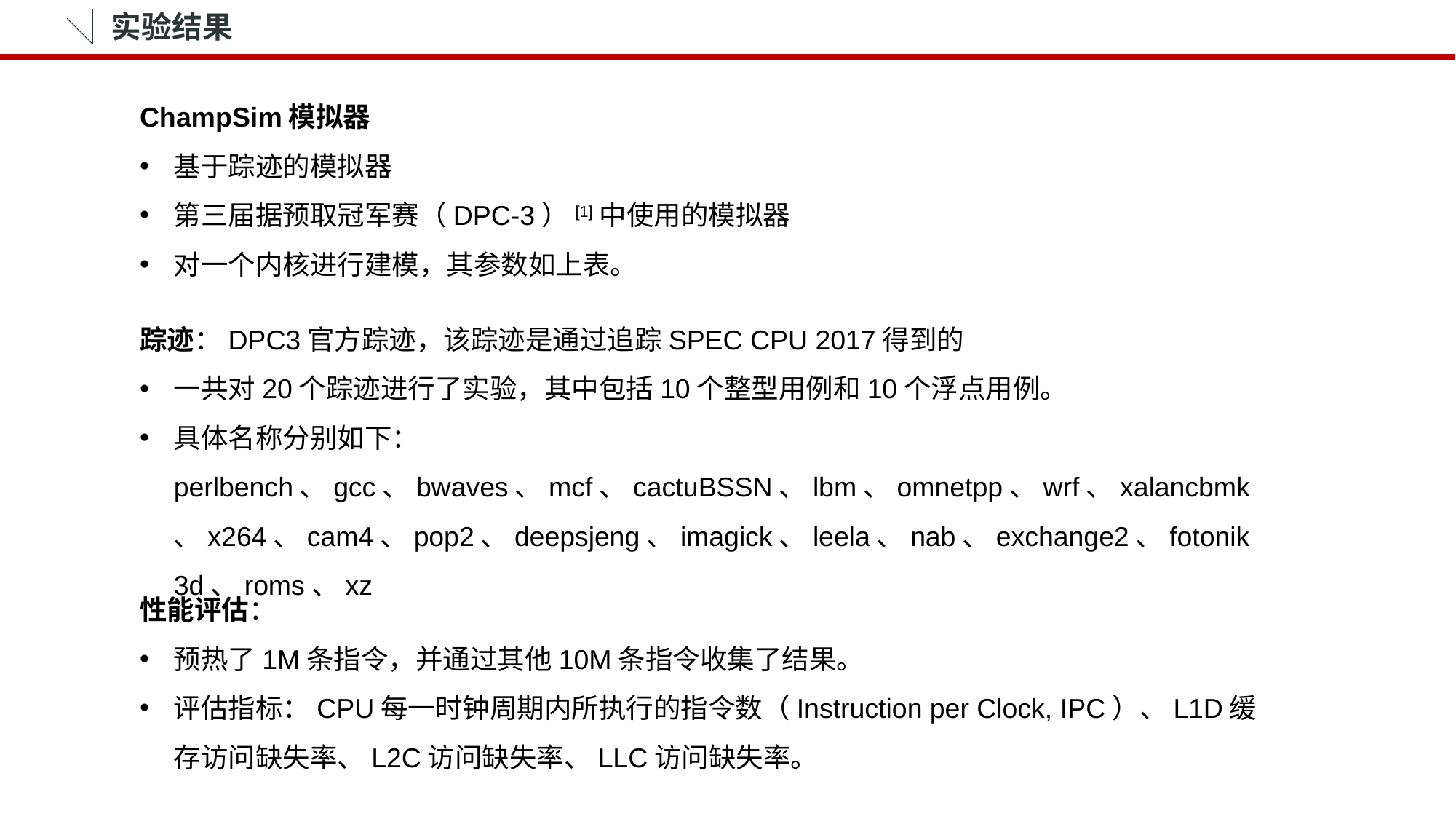

实验结果
ChampSim模拟器
基于踪迹的模拟器
第三届据预取冠军赛（DPC-3）[1]中使用的模拟器
对一个内核进行建模，其参数如上表。
踪迹：DPC3官方踪迹，该踪迹是通过追踪SPEC CPU 2017得到的
一共对20个踪迹进行了实验，其中包括10个整型用例和10个浮点用例。
具体名称分别如下：perlbench、gcc、bwaves、mcf、cactuBSSN、lbm、omnetpp、wrf、xalancbmk、x264、cam4、pop2、deepsjeng、imagick、leela、nab、exchange2、fotonik3d、roms、xz
性能评估：
预热了1M条指令，并通过其他10M条指令收集了结果。
评估指标：CPU每一时钟周期内所执行的指令数（Instruction per Clock, IPC）、L1D缓存访问缺失率、L2C访问缺失率、LLC访问缺失率。